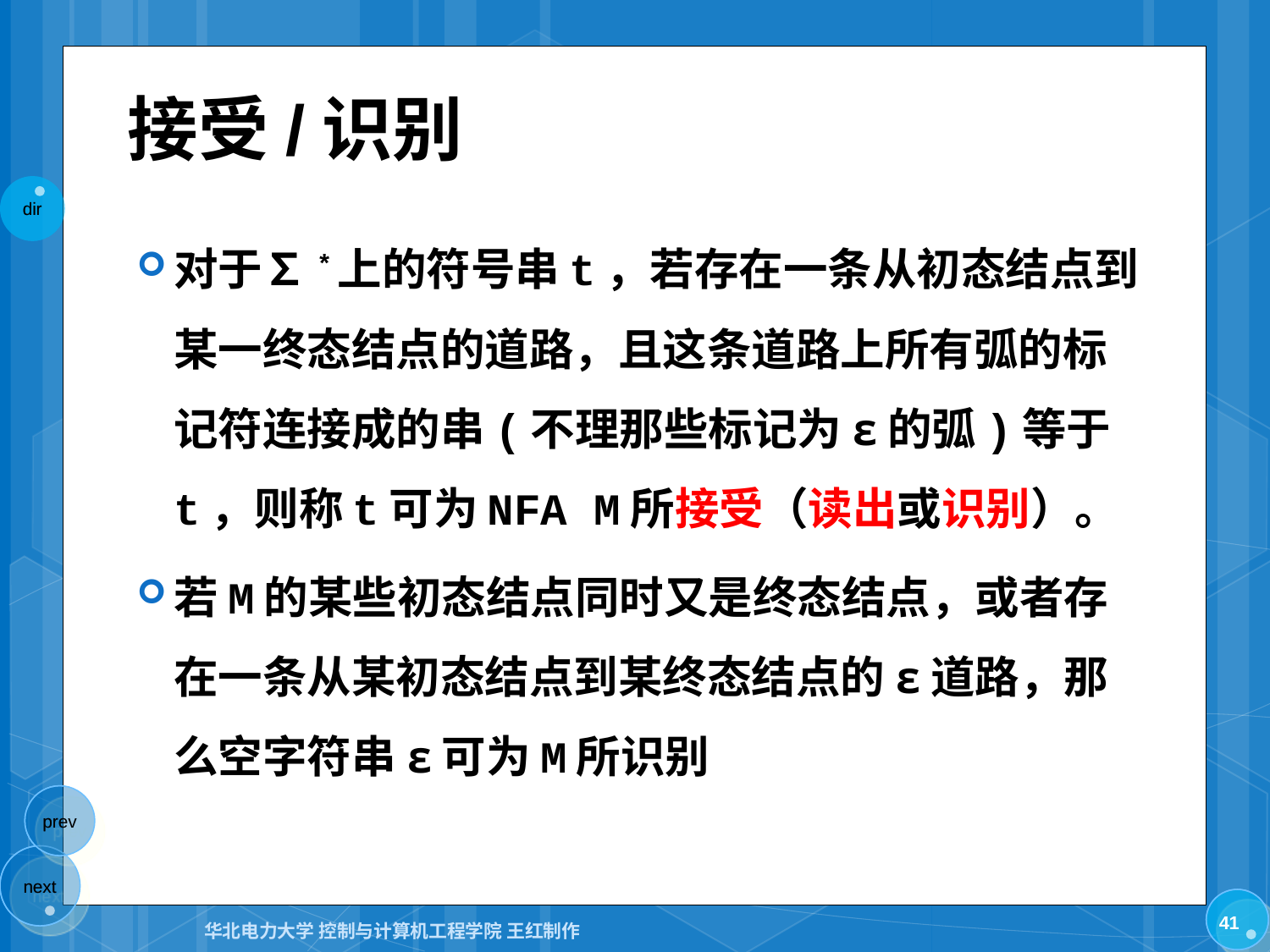

# 接受/识别
对于∑*上的符号串t，若存在一条从初态结点到某一终态结点的道路，且这条道路上所有弧的标记符连接成的串(不理那些标记为ε的弧)等于t，则称t可为NFA M所接受（读出或识别）。
若M的某些初态结点同时又是终态结点，或者存在一条从某初态结点到某终态结点的ε道路，那么空字符串ε可为M所识别
41
华北电力大学 控制与计算机工程学院 王红制作